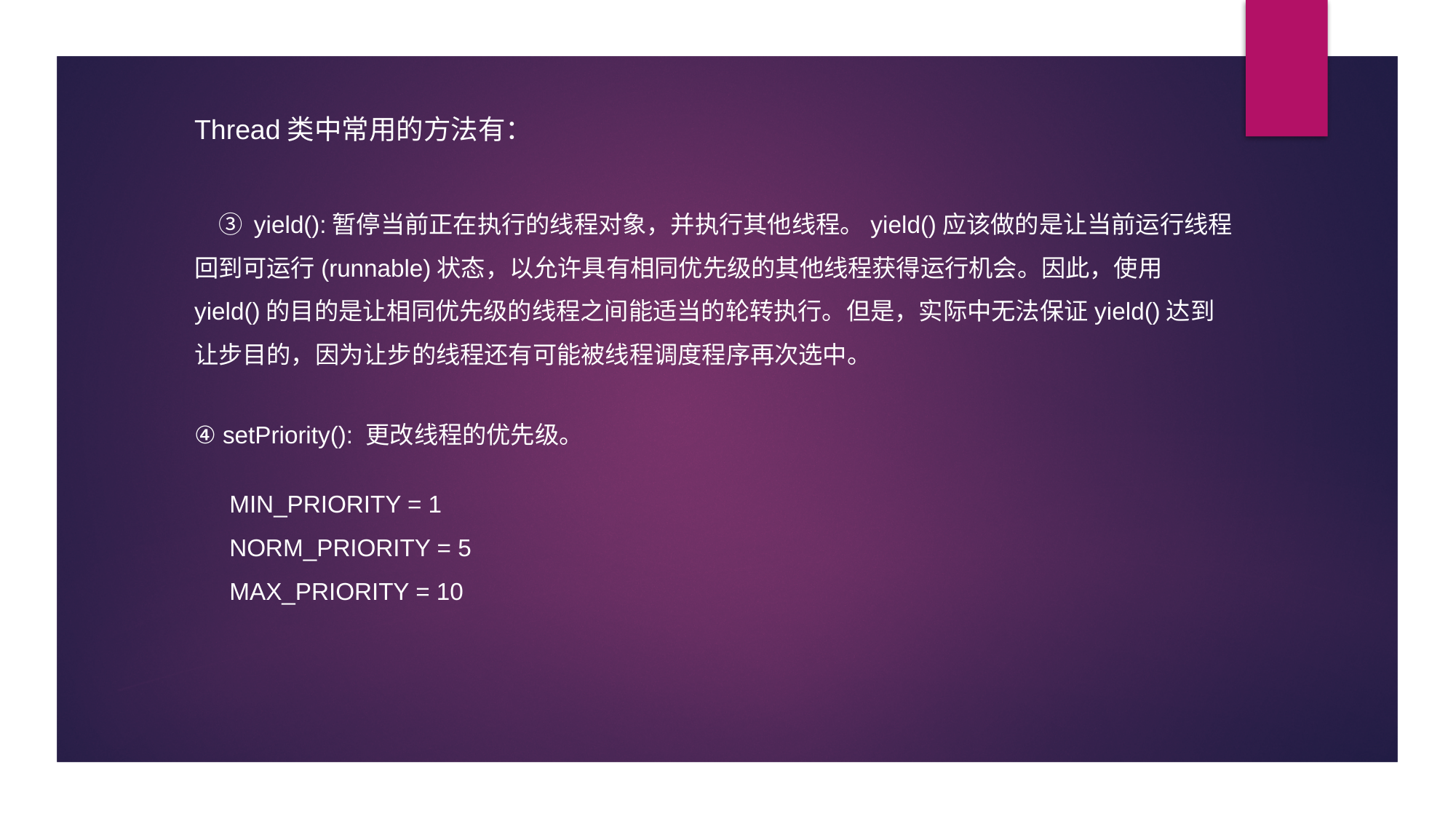

Thread类中常用的方法有：
　③ yield():暂停当前正在执行的线程对象，并执行其他线程。yield()应该做的是让当前运行线程回到可运行(runnable)状态，以允许具有相同优先级的其他线程获得运行机会。因此，使用yield()的目的是让相同优先级的线程之间能适当的轮转执行。但是，实际中无法保证yield()达到让步目的，因为让步的线程还有可能被线程调度程序再次选中。
④ setPriority(): 更改线程的优先级。
MIN_PRIORITY = 1
NORM_PRIORITY = 5
MAX_PRIORITY = 10